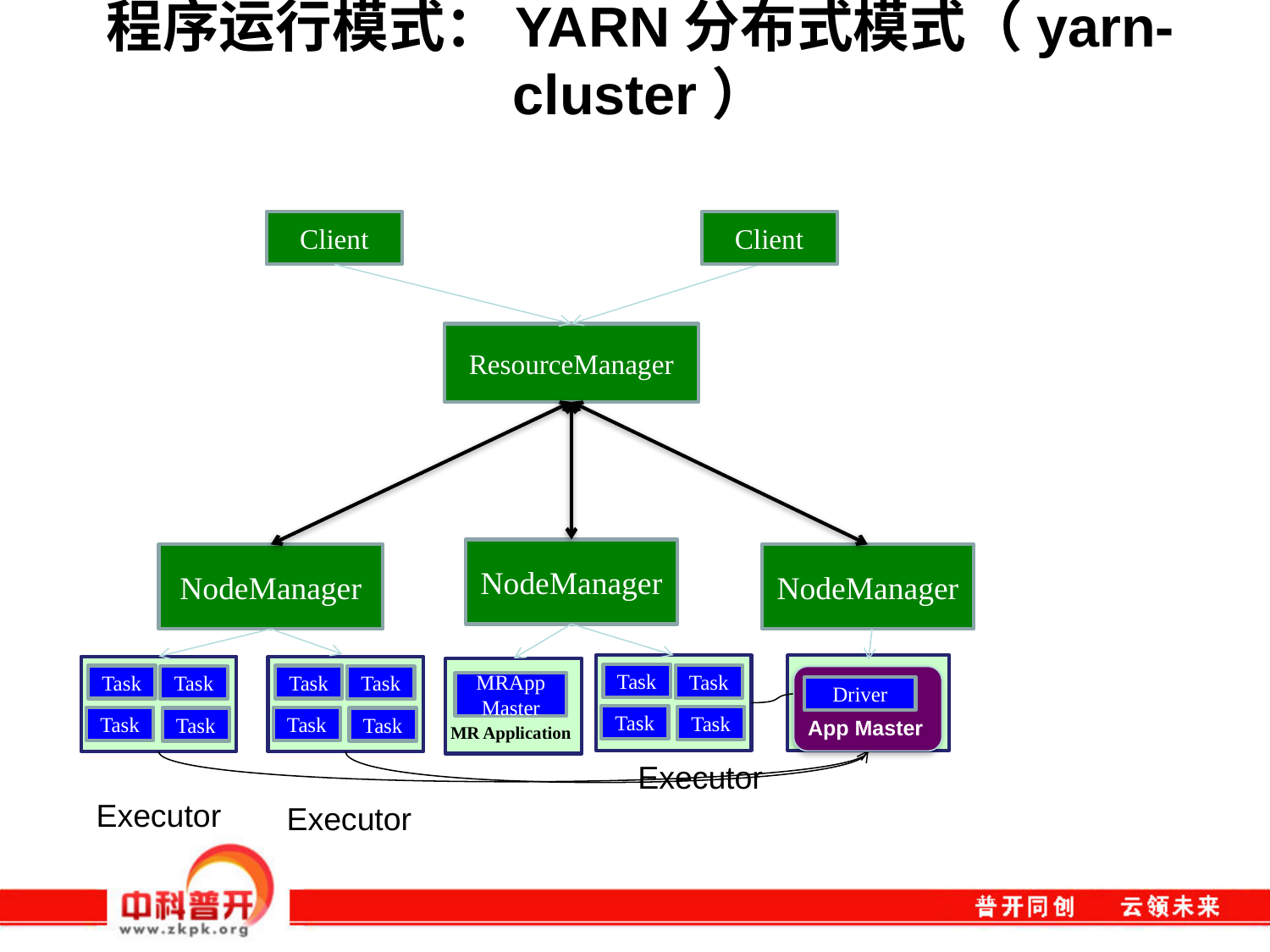

# 程序运行模式：YARN分布式模式（yarn-cluster）
Client
Client
ResourceManager
NodeManager
NodeManager
NodeManager

Task
Task
Task
Task
Task
Task

MRAppMaster
Driver
Task
Task
Task
Task
Task
Task
App Master
MR Application
Executor
Executor
Executor